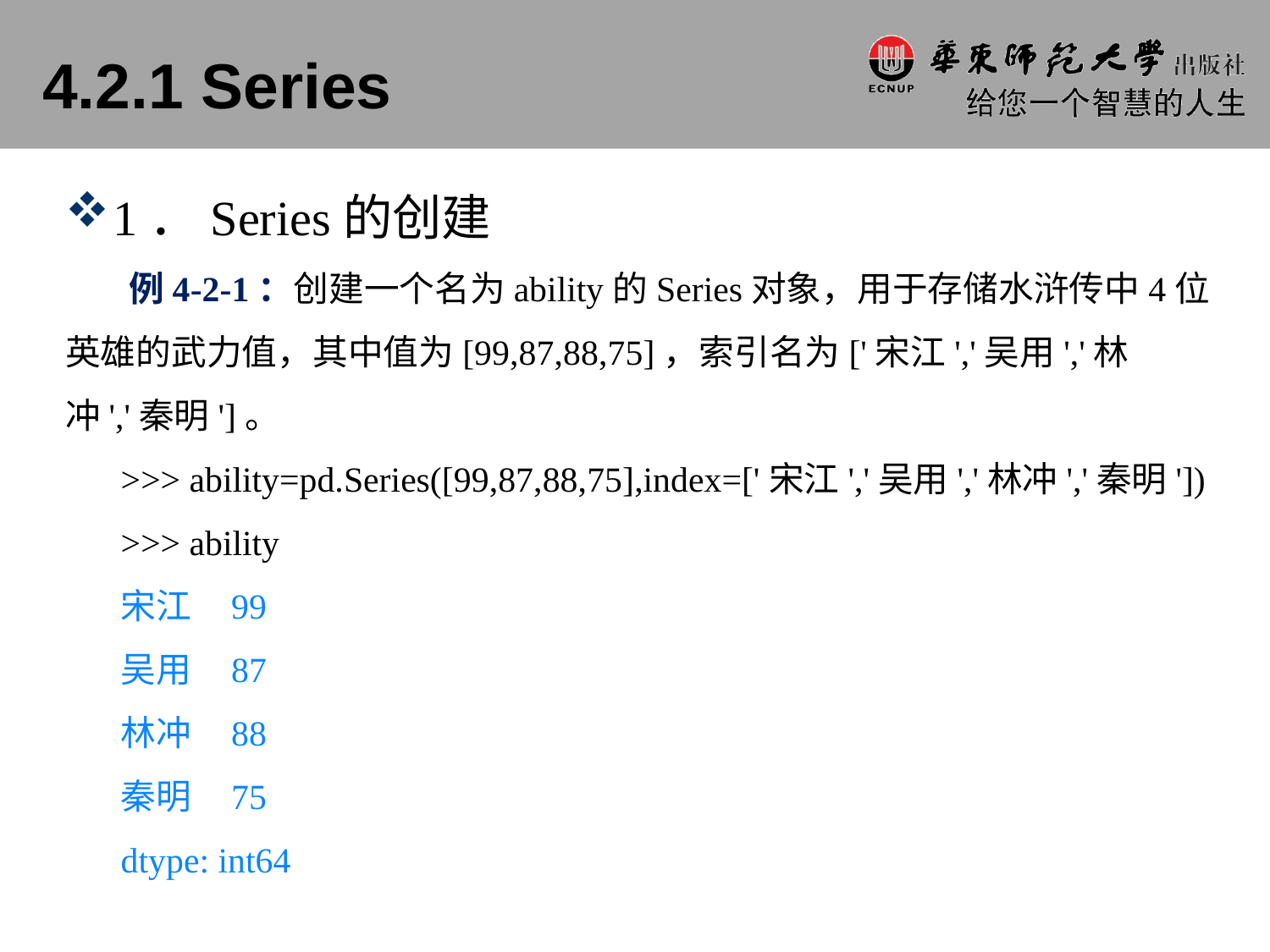

# 4.2.1 Series
1．Series的创建
例4-2-1：创建一个名为ability的Series对象，用于存储水浒传中4位英雄的武力值，其中值为[99,87,88,75]，索引名为['宋江','吴用','林冲','秦明']。
>>> ability=pd.Series([99,87,88,75],index=['宋江','吴用','林冲','秦明'])
>>> ability
宋江    99
吴用    87
林冲    88
秦明    75
dtype: int64